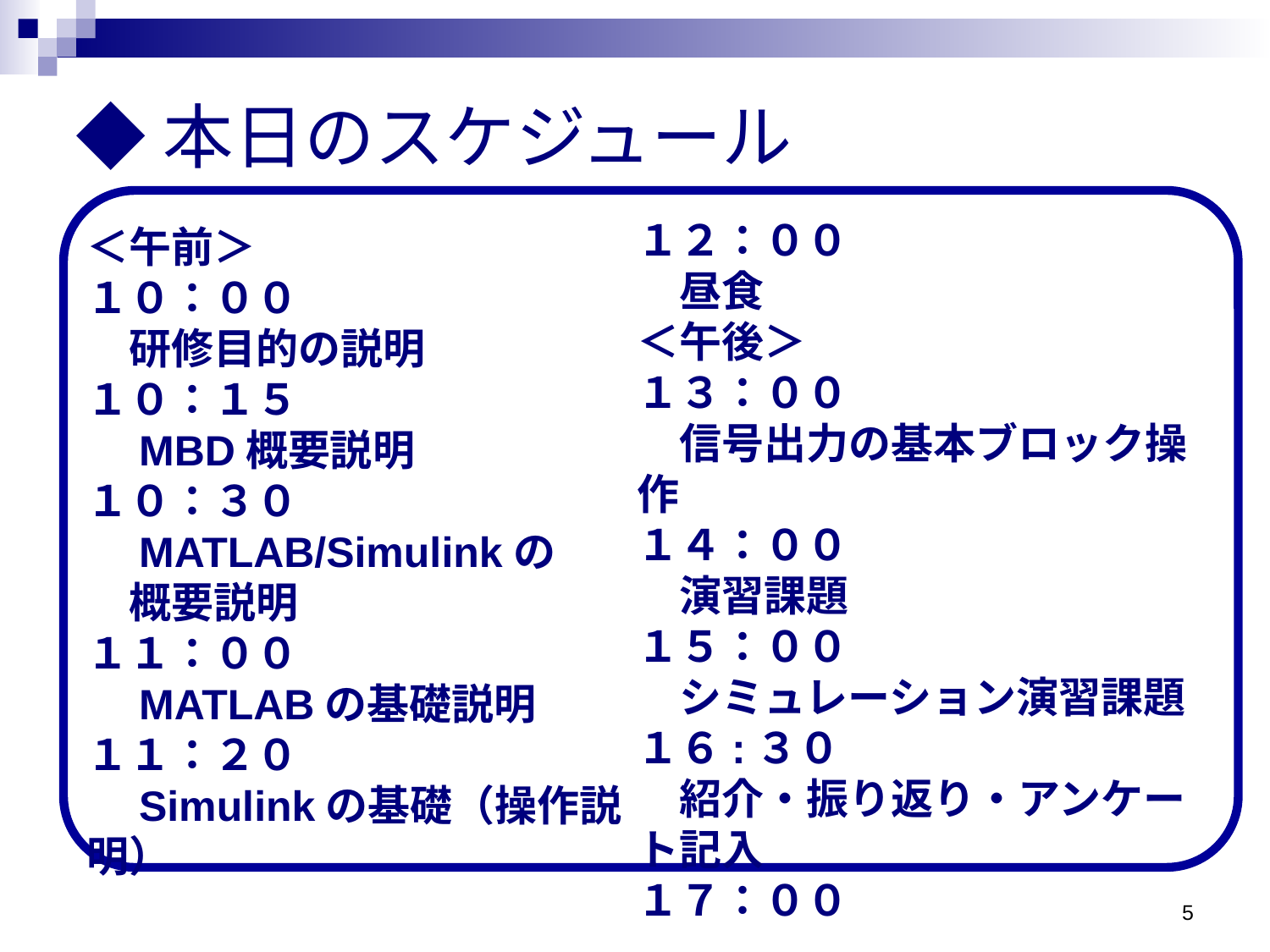

◆本日のスケジュール

１２：００
　昼食
＜午後＞
１３：００
　信号出力の基本ブロック操作
１４：００
　演習課題
１５：００
　シミュレーション演習課題
１６:３０
　紹介・振り返り・アンケート記入
１７：００
＜午前＞
１０：００
　研修目的の説明
１０：１５
　MBD概要説明
１０：３０
　MATLAB/Simulinkの
　概要説明
１１：００
　MATLABの基礎説明
１１：２０
　Simulinkの基礎（操作説明）
5